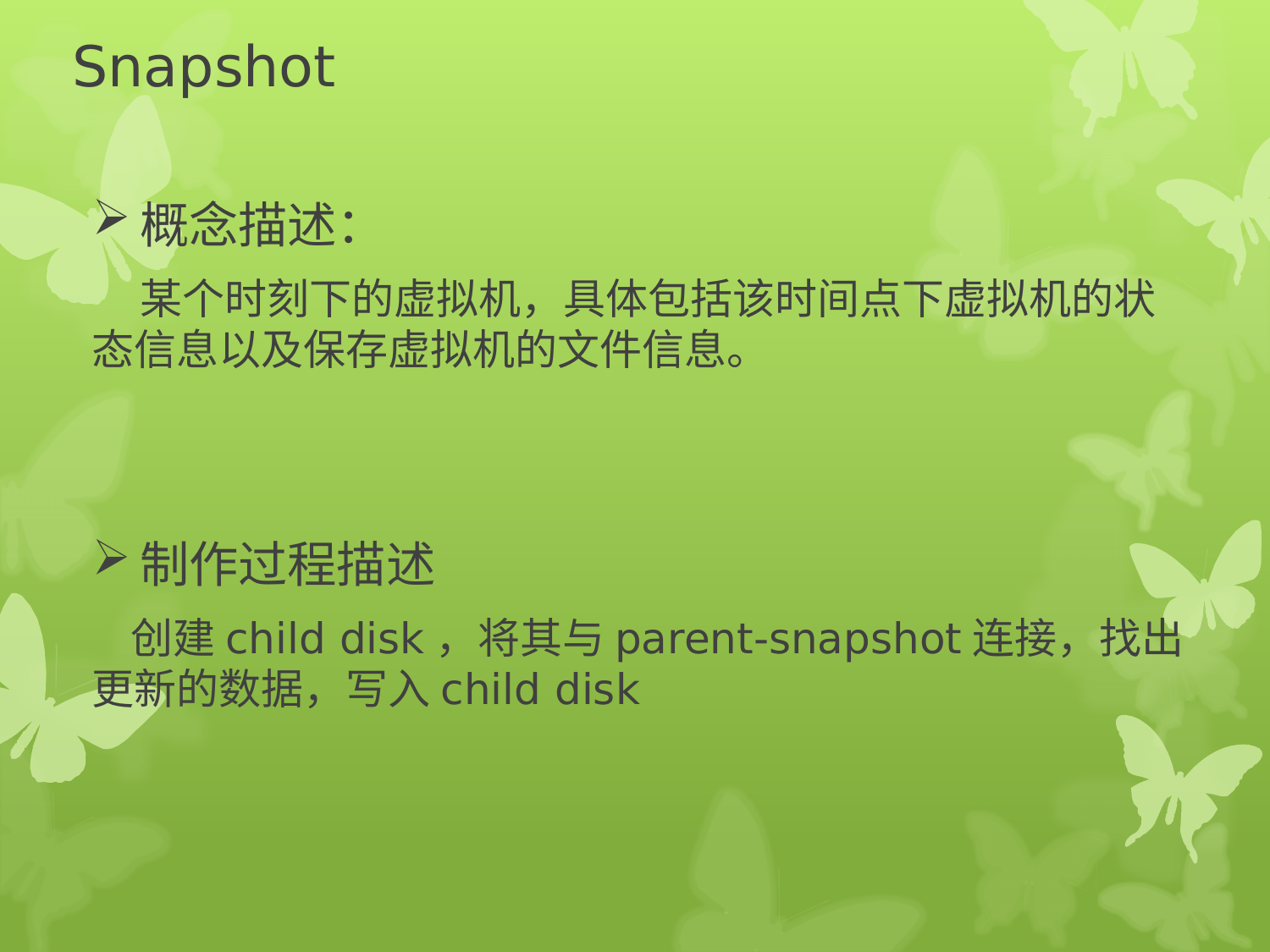

# Snapshot
概念描述：
    某个时刻下的虚拟机，具体包括该时间点下虚拟机的状态信息以及保存虚拟机的文件信息。

制作过程描述
   创建child disk，将其与parent-snapshot连接，找出更新的数据，写入child disk